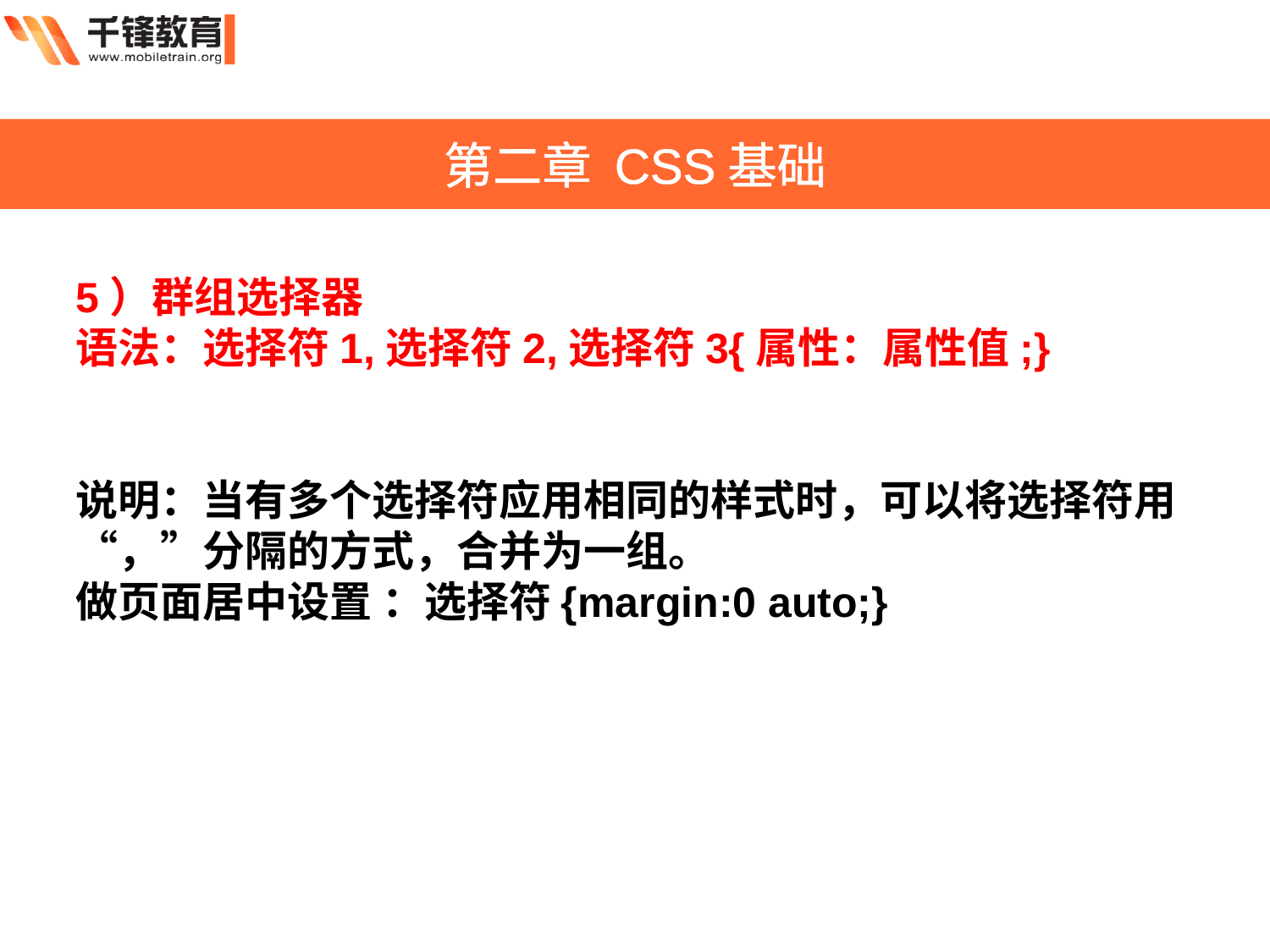

第二章 CSS基础
5）群组选择器
语法：选择符1,选择符2,选择符3{属性：属性值;}

说明：当有多个选择符应用相同的样式时，可以将选择符用“，”分隔的方式，合并为一组。
做页面居中设置 ：选择符{margin:0 auto;}